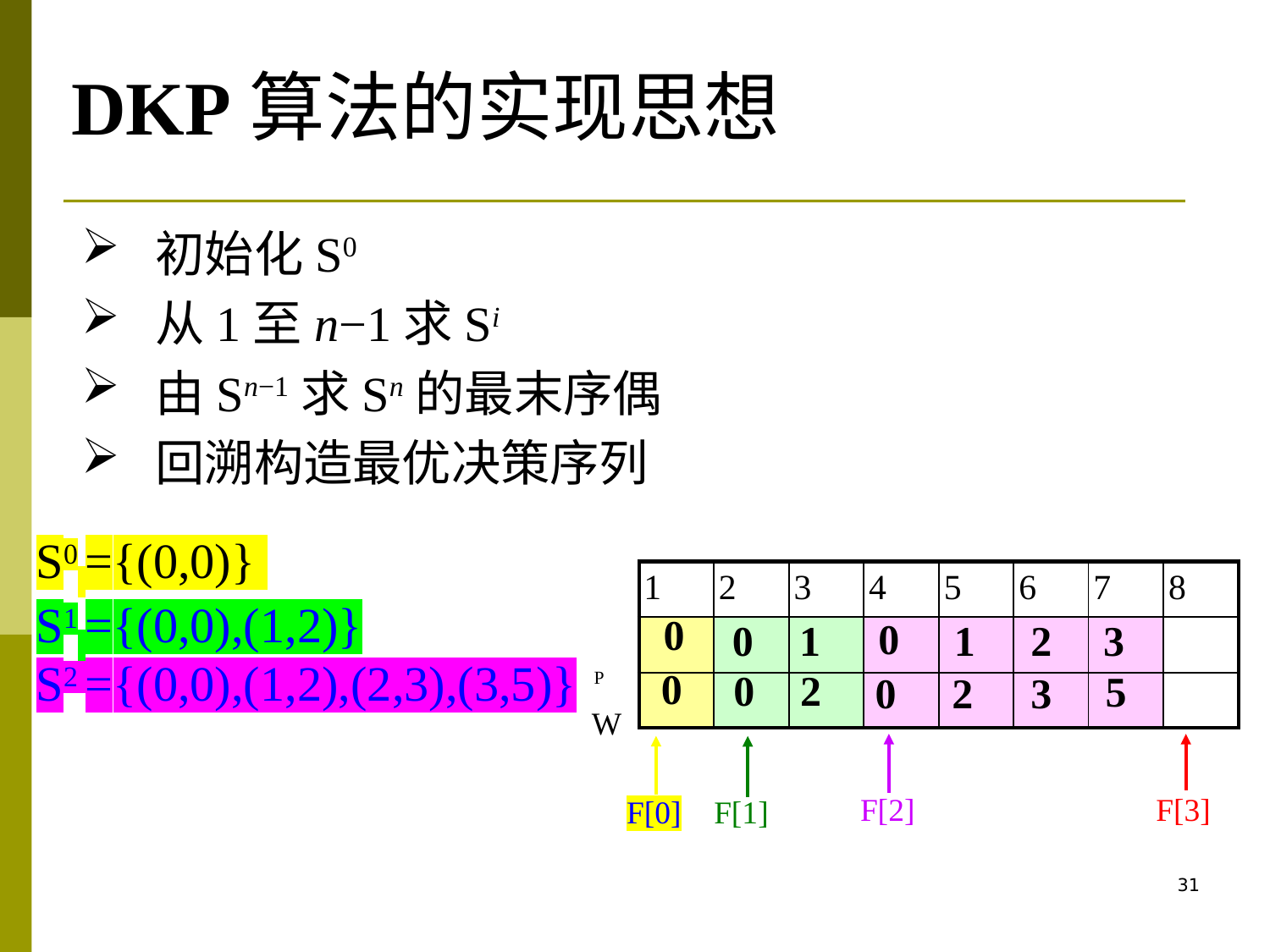

# DKP算法的实现思想
初始化S0
从1至n−1求Si
由Sn−1求Sn的最末序偶
回溯构造最优决策序列
S0 ={(0,0)}
S1 ={(0,0),(1,2)}
S2 ={(0,0),(1,2),(2,3),(3,5)}
| 1 | 2 | 3 | 4 | 5 | 6 | 7 | 8 |
| --- | --- | --- | --- | --- | --- | --- | --- |
|  |  |  |  |  |  |  |  |
|  |  |  |  |  |  |  |  |
0
 P
 W
0
0
1
3
2
1
0
0
2
5
2
3
0

F[3]

F[2]

F[0]

F[1]
31